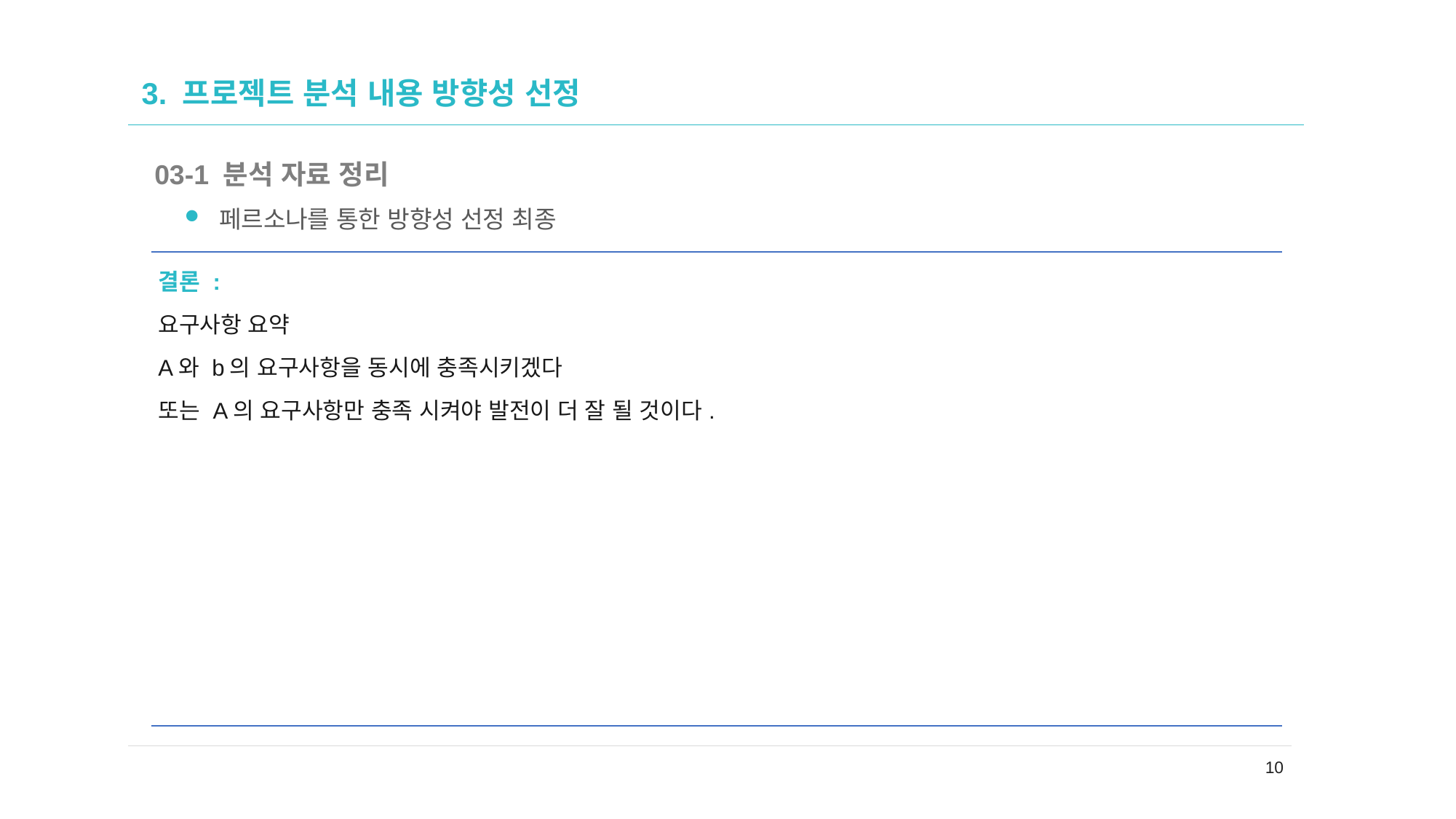

02
# 3. 프로젝트 분석 내용 방향성 선정
03-1 분석 자료 정리
페르소나를 통한 방향성 선정 최종
| 결론 : 요구사항 요약 A와 b의 요구사항을 동시에 충족시키겠다 또는 A의 요구사항만 충족 시켜야 발전이 더 잘 될 것이다. |
| --- |
10